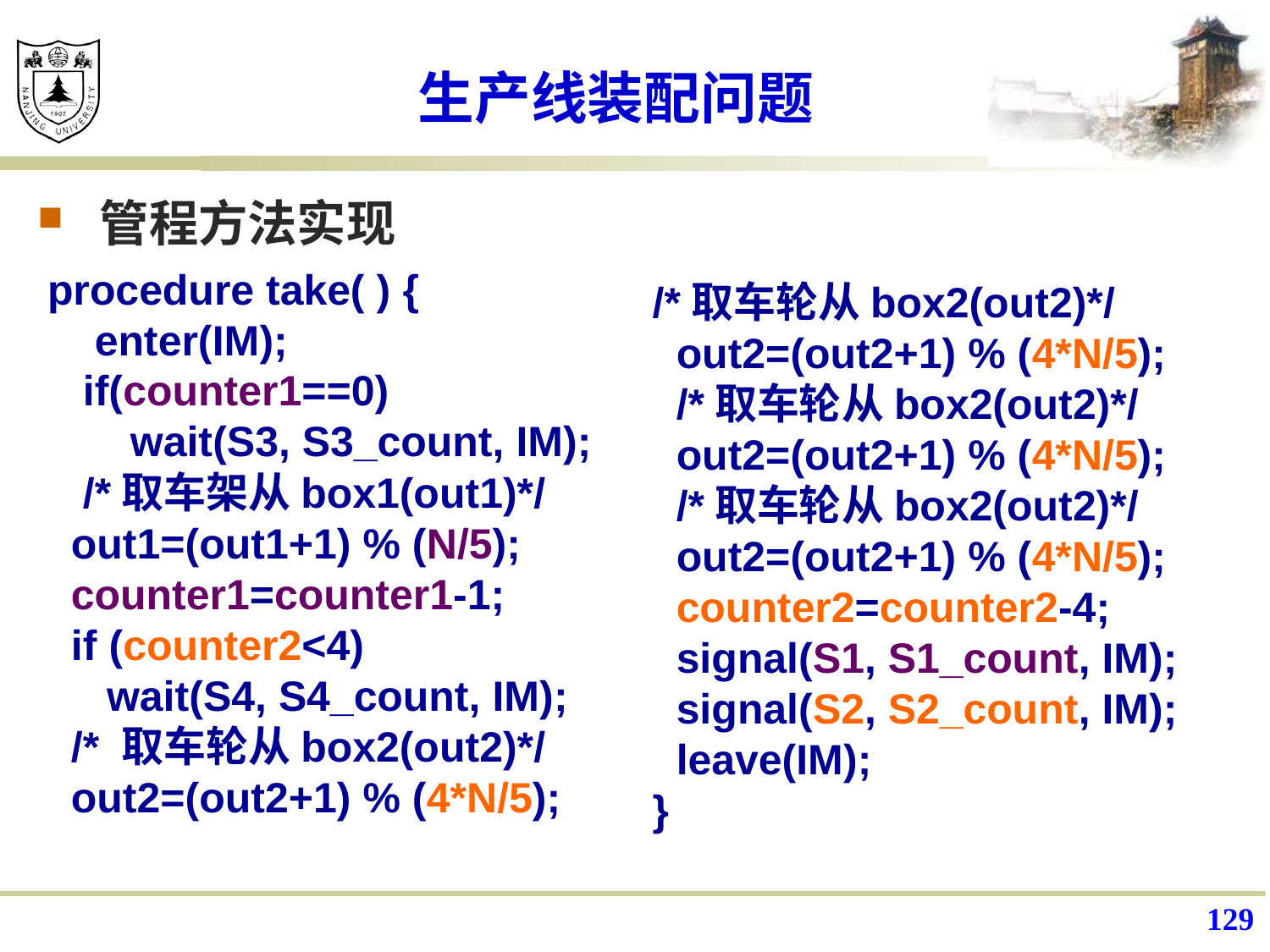

# 生产线装配问题
管程方法实现
procedure take( ) {
    enter(IM);
   if(counter1==0)
       wait(S3, S3_count, IM);
   /*取车架从box1(out1)*/
  out1=(out1+1) % (N/5);
  counter1=counter1-1;
  if (counter2<4)
     wait(S4, S4_count, IM);
  /* 取车轮从box2(out2)*/
  out2=(out2+1) % (4*N/5);

/*取车轮从box2(out2)*/
  out2=(out2+1) % (4*N/5);
  /*取车轮从box2(out2)*/
  out2=(out2+1) % (4*N/5);
  /*取车轮从box2(out2)*/
  out2=(out2+1) % (4*N/5);
  counter2=counter2-4;
  signal(S1, S1_count, IM);
  signal(S2, S2_count, IM);
  leave(IM);
}
129